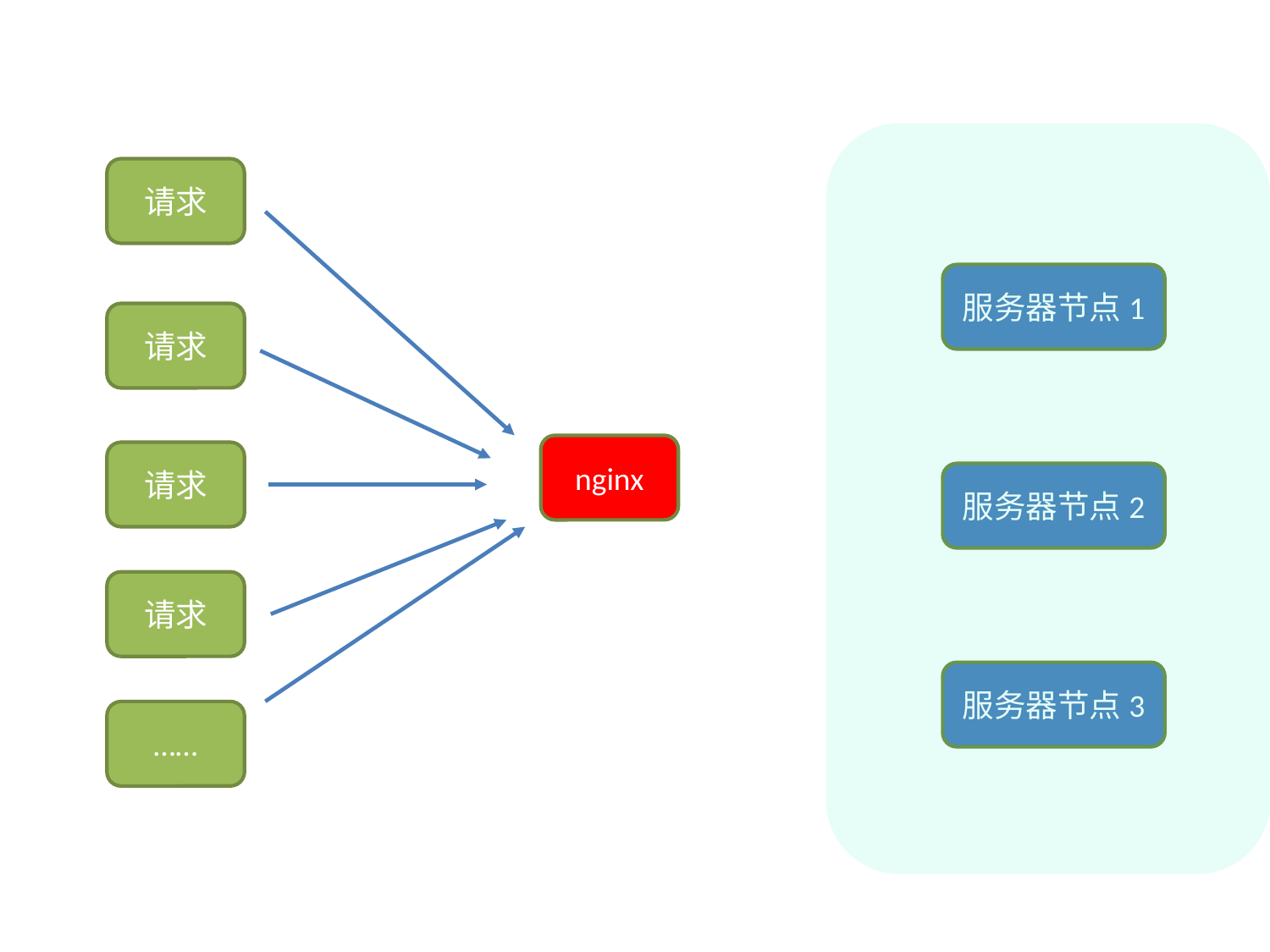

请求
请求
nginx
请求
请求
……

服务器节点1
服务器节点2
服务器节点3